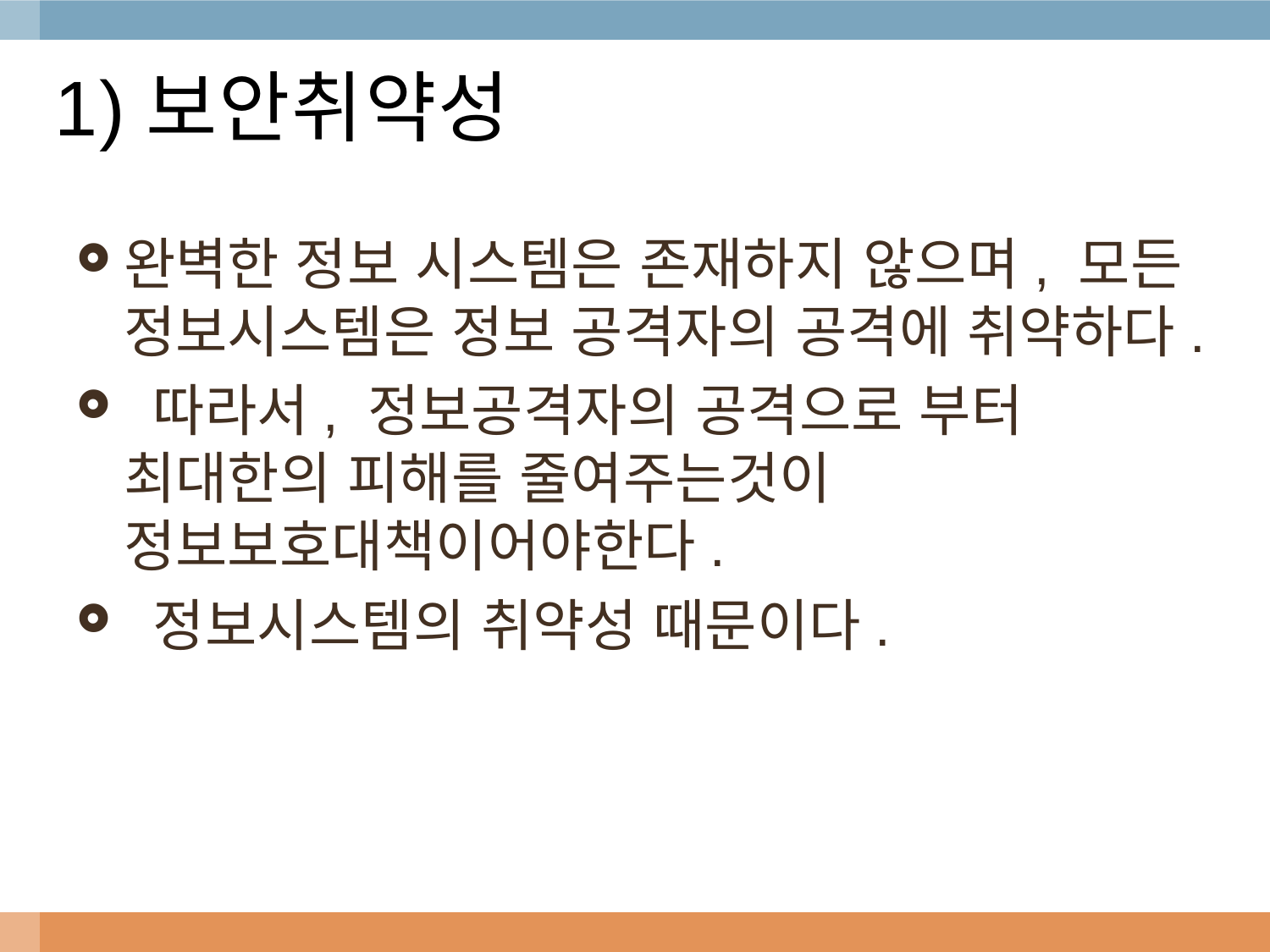

# 1)보안취약성
완벽한 정보 시스템은 존재하지 않으며, 모든 정보시스템은 정보 공격자의 공격에 취약하다.
 따라서, 정보공격자의 공격으로 부터 최대한의 피해를 줄여주는것이 정보보호대책이어야한다.
 정보시스템의 취약성 때문이다.